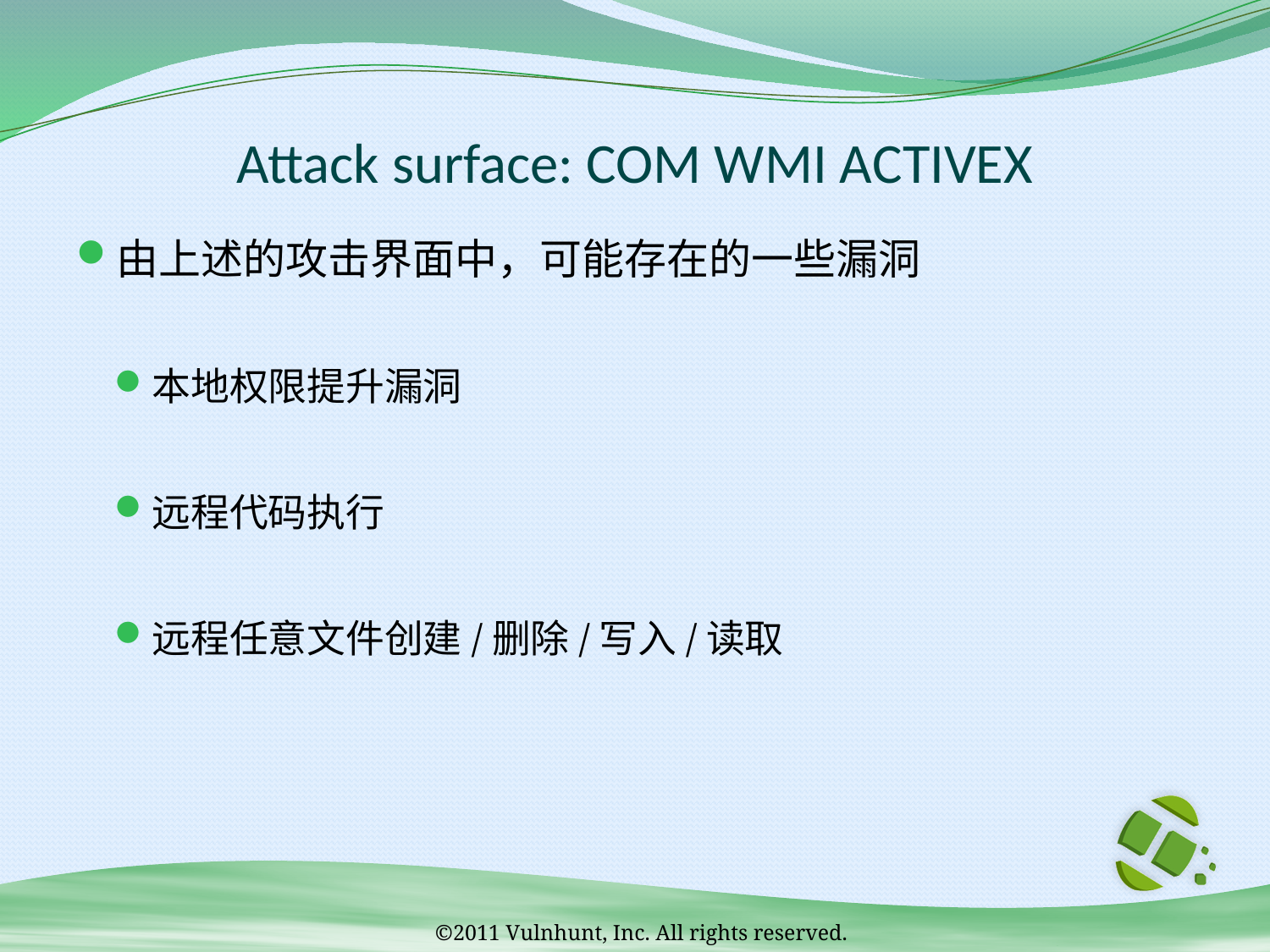

# Attack surface: COM WMI ACTIVEX
由上述的攻击界面中，可能存在的一些漏洞

本地权限提升漏洞

远程代码执行

远程任意文件创建/删除/写入/读取